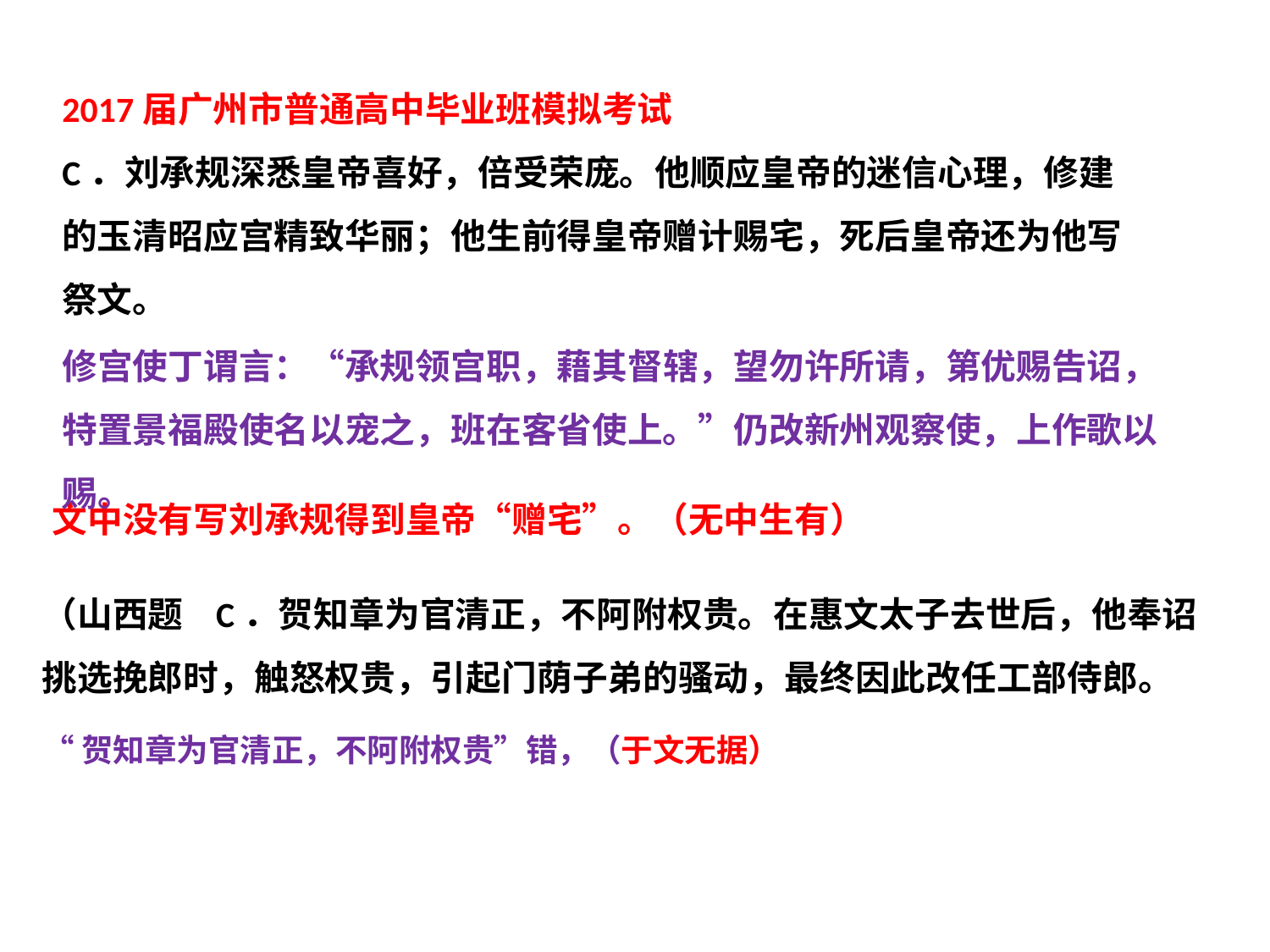

2017届广州市普通高中毕业班模拟考试
C．刘承规深悉皇帝喜好，倍受荣庞。他顺应皇帝的迷信心理，修建的玉清昭应宫精致华丽；他生前得皇帝赠计赐宅，死后皇帝还为他写祭文。

修宫使丁谓言：“承规领宫职，藉其督辖，望勿许所请，第优赐告诏，特置景福殿使名以宠之，班在客省使上。”仍改新州观察使，上作歌以赐。

文中没有写刘承规得到皇帝“赠宅”。（无中生有）

（山西题   C．贺知章为官清正，不阿附权贵。在惠文太子去世后，他奉诏挑选挽郎时，触怒权贵，引起门荫子弟的骚动，最终因此改任工部侍郎。
“贺知章为官清正，不阿附权贵”错，（于文无据）